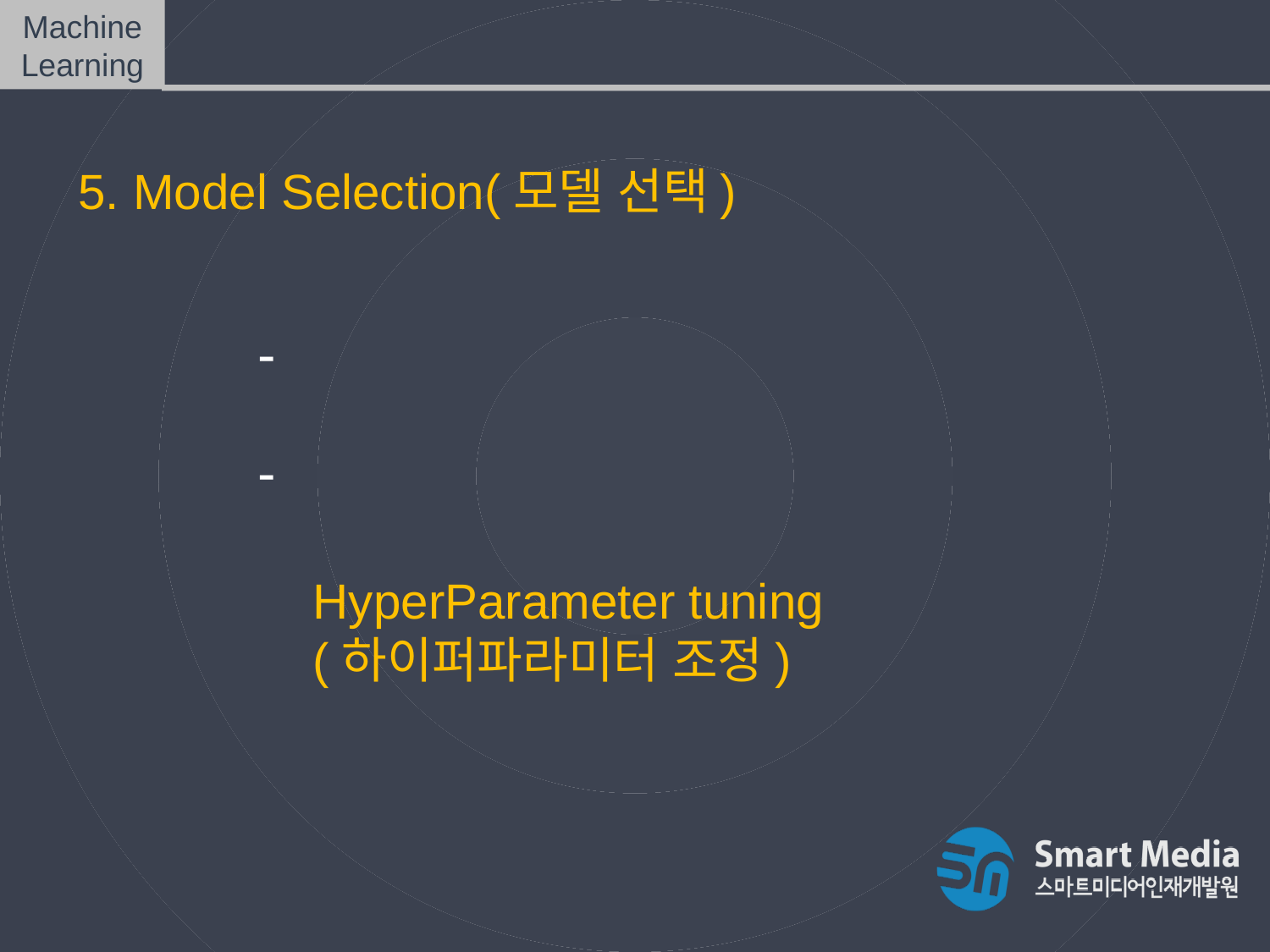

Machine Learning
머신러닝(Machine Learning) 과정

5. Model Selection(모델 선택)
목적에 맞는 적절한 모델 선택

KNN, Decision Tree,
    Linear Model, Ridge, Lasso …
    HyperParameter tuning
    (하이퍼파라미터 조정)